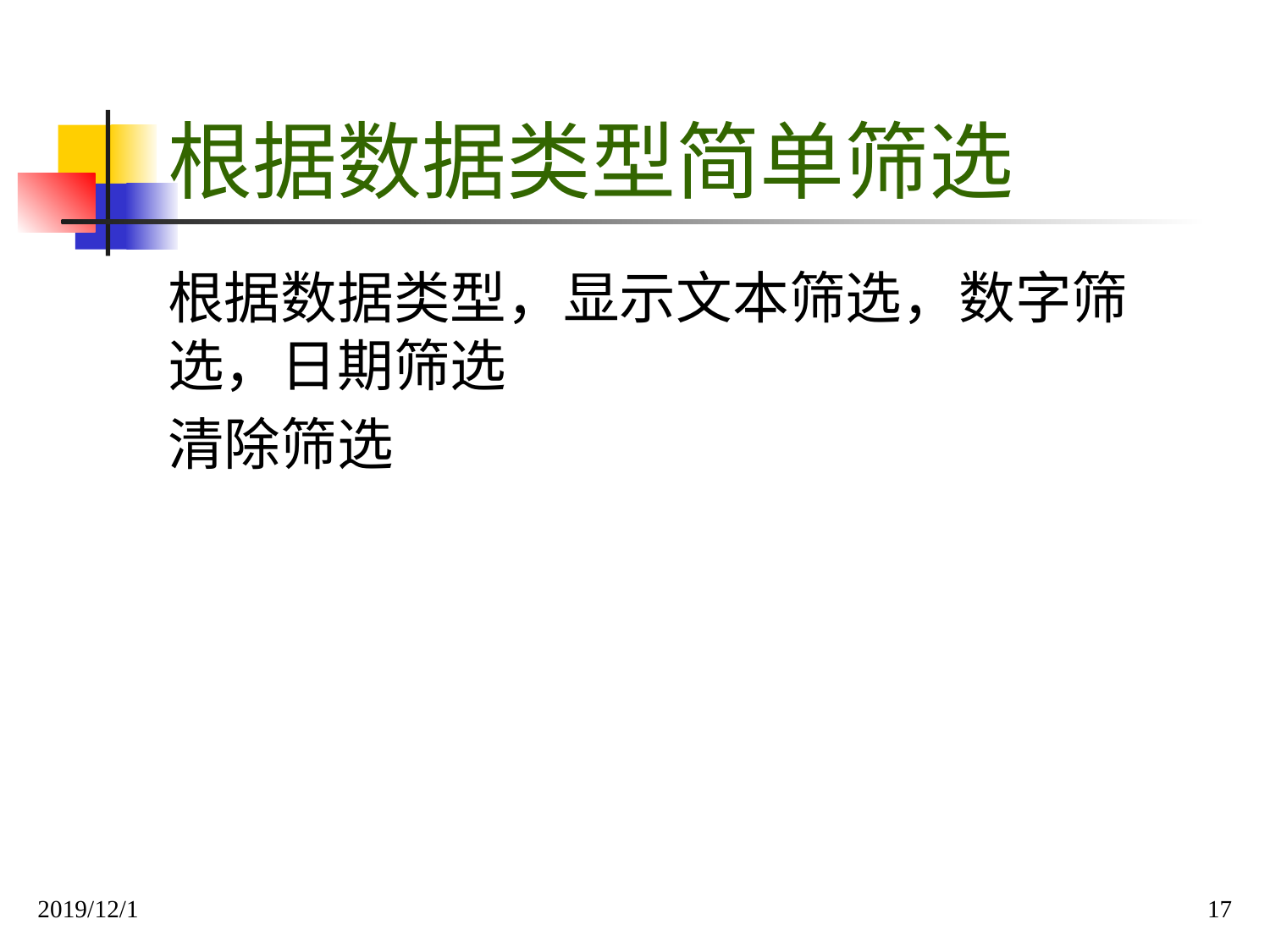

# 根据数据类型简单筛选
根据数据类型，显示文本筛选，数字筛选，日期筛选
清除筛选
2019/12/1
17